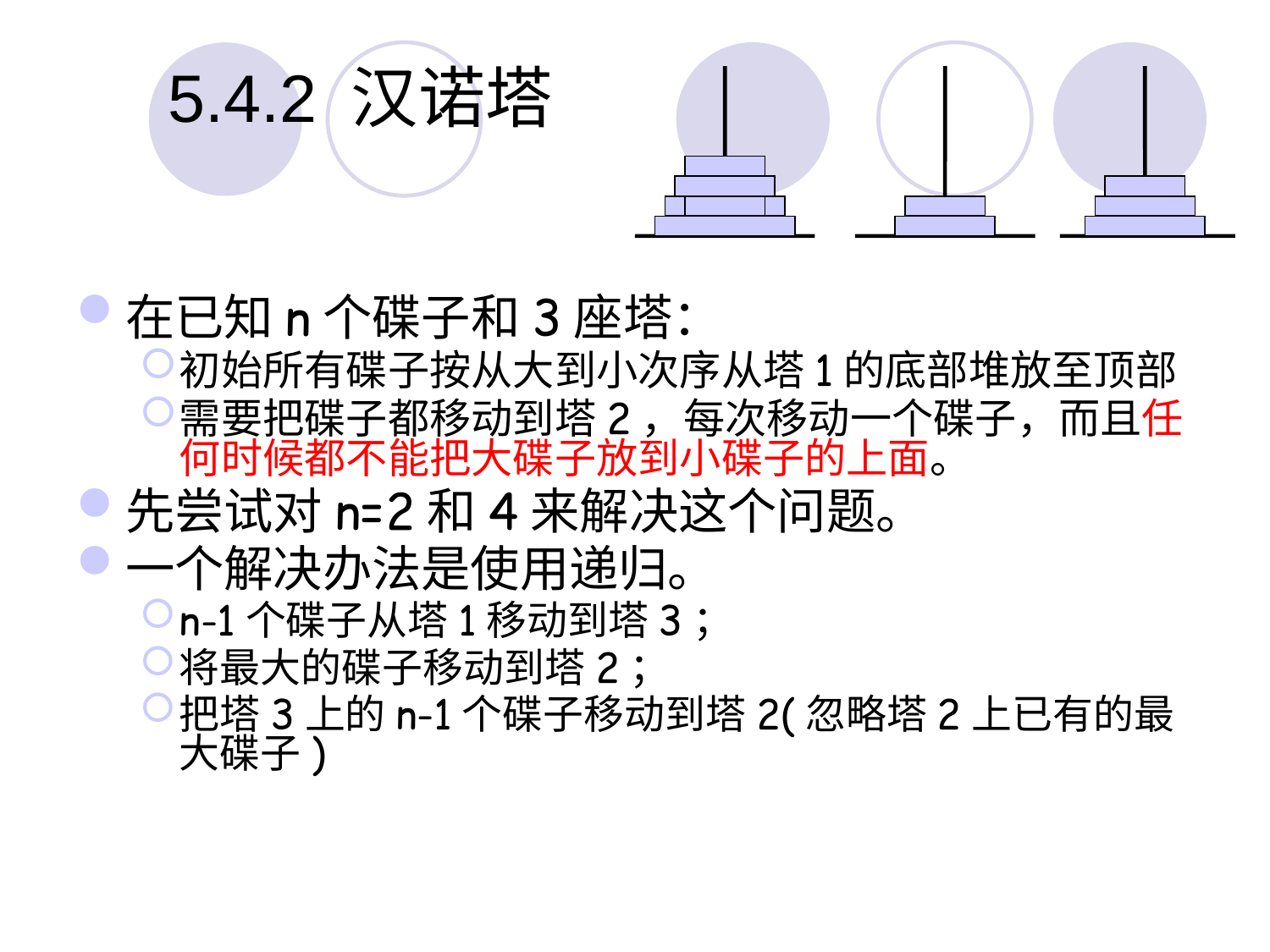

# 5.4.2 汉诺塔

在已知n个碟子和3座塔：
初始所有碟子按从大到小次序从塔1的底部堆放至顶部
需要把碟子都移动到塔2，每次移动一个碟子，而且任何时候都不能把大碟子放到小碟子的上面。
先尝试对n=2和4来解决这个问题。
一个解决办法是使用递归。
n-1个碟子从塔1移动到塔3；
将最大的碟子移动到塔2；
把塔3上的n-1个碟子移动到塔2(忽略塔2上已有的最大碟子)

23